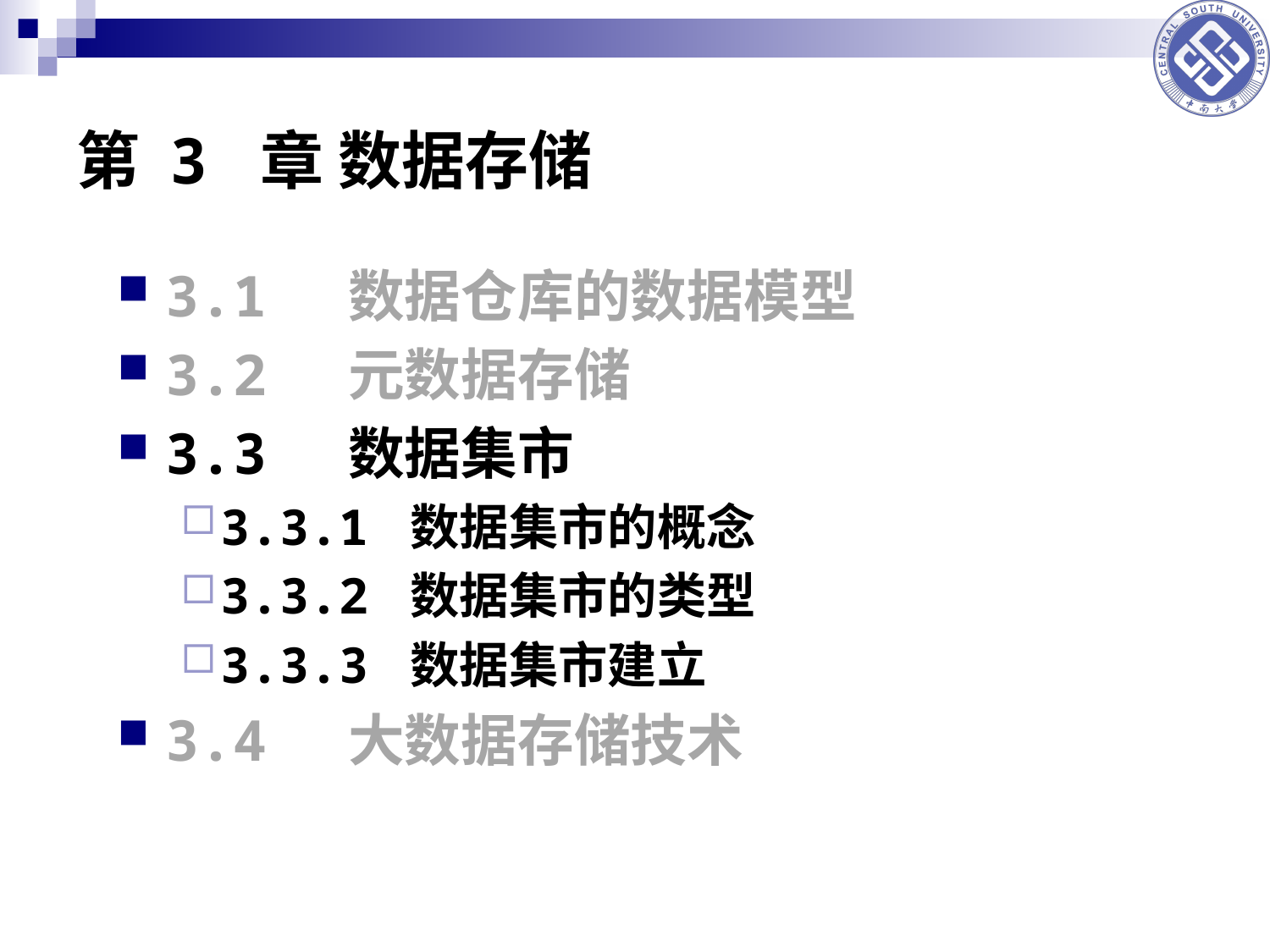

# 第 3 章 数据存储
3.1  数据仓库的数据模型
3.2  元数据存储
3.3  数据集市
3.3.1 数据集市的概念
3.3.2 数据集市的类型
3.3.3 数据集市建立
3.4  大数据存储技术